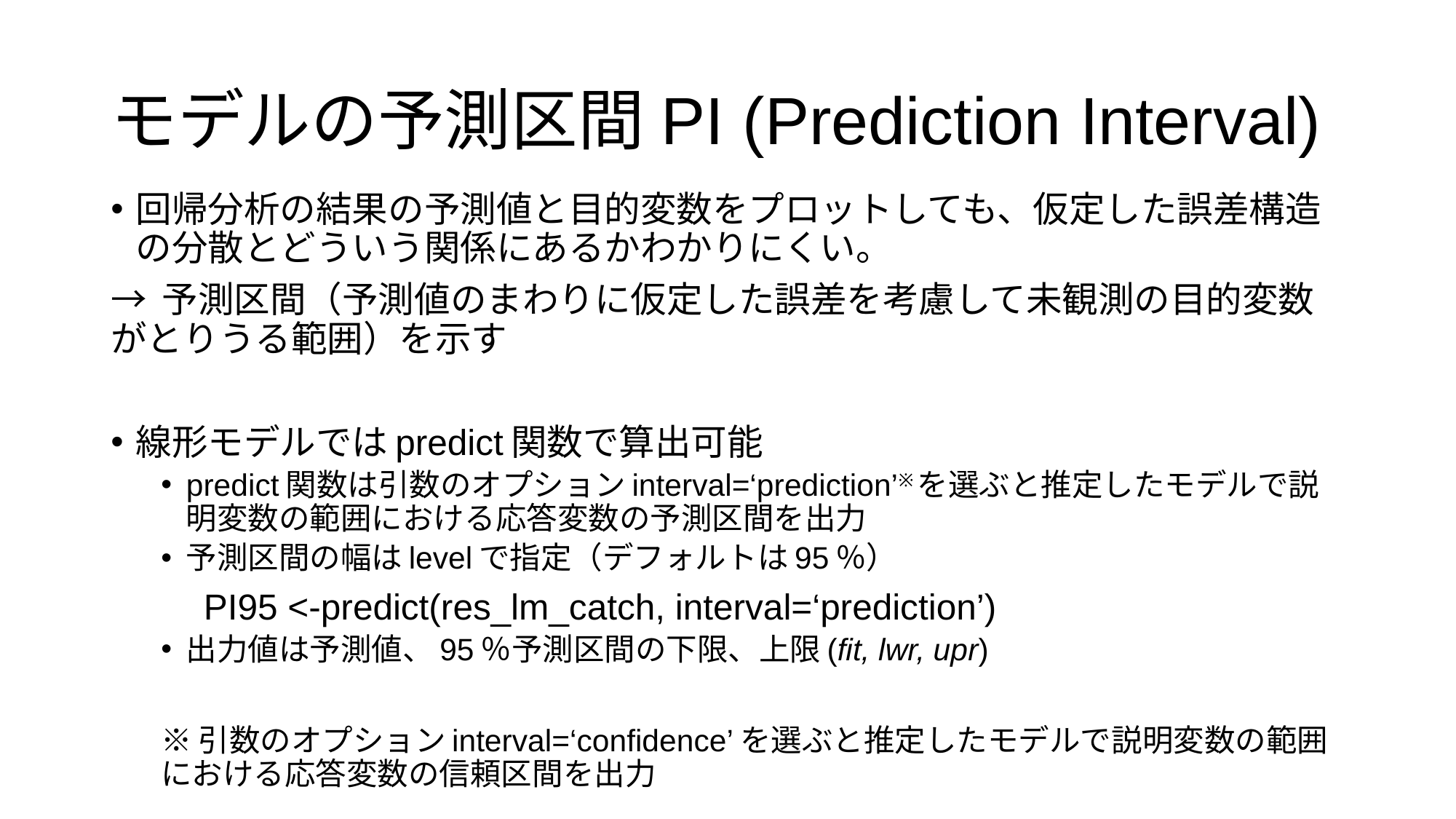

# モデルの予測区間PI (Prediction Interval)
回帰分析の結果の予測値と目的変数をプロットしても、仮定した誤差構造の分散とどういう関係にあるかわかりにくい。
→ 予測区間（予測値のまわりに仮定した誤差を考慮して未観測の目的変数がとりうる範囲）を示す

線形モデルではpredict関数で算出可能
predict関数は引数のオプションinterval=‘prediction’※を選ぶと推定したモデルで説明変数の範囲における応答変数の予測区間を出力
予測区間の幅はlevelで指定（デフォルトは95％）
  	PI95 <-predict(res_lm_catch, interval=‘prediction’)
出力値は予測値、95％予測区間の下限、上限(fit, lwr, upr)

※引数のオプションinterval=‘confidence’を選ぶと推定したモデルで説明変数の範囲における応答変数の信頼区間を出力